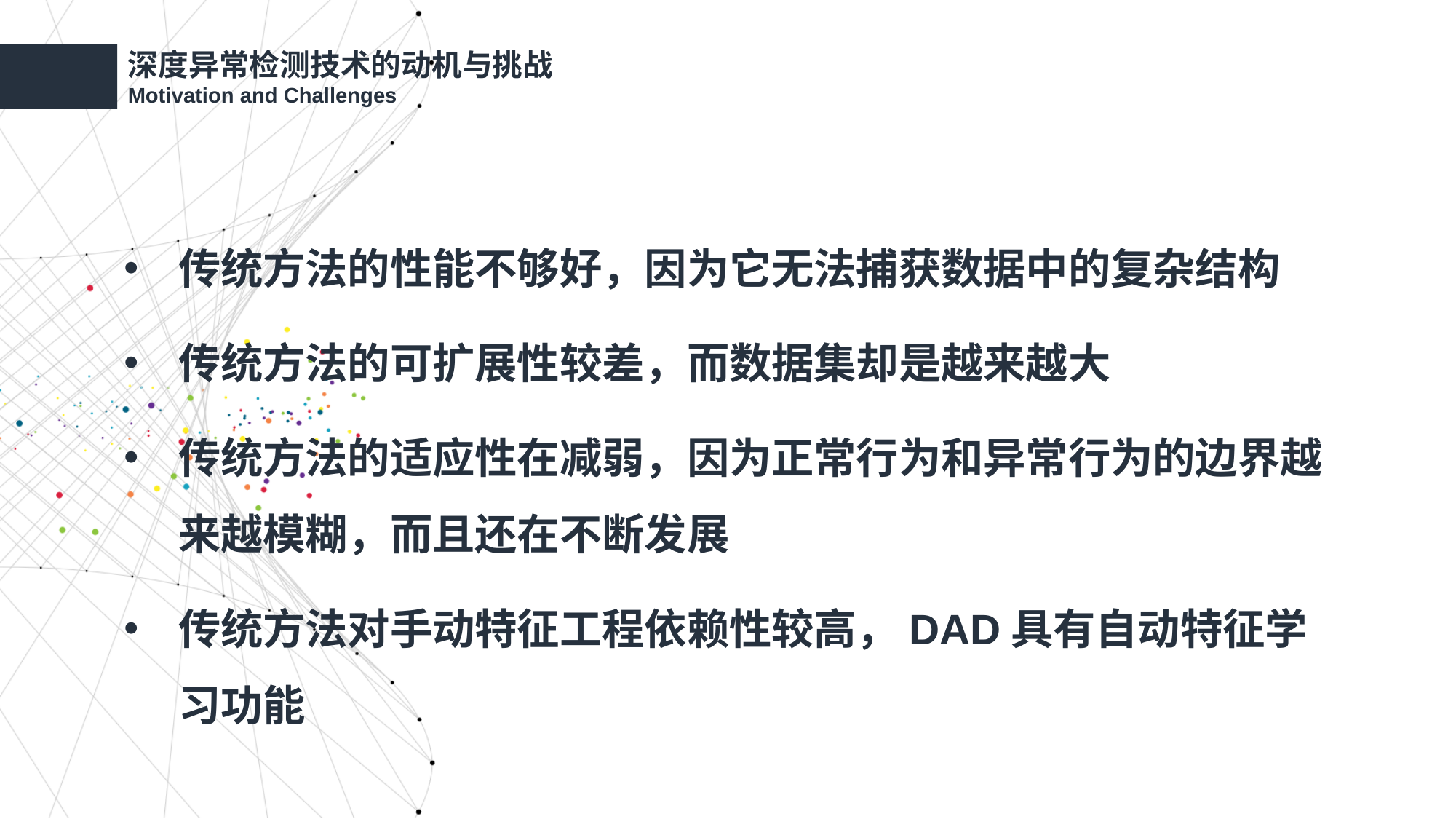

深度异常检测技术的动机与挑战
Motivation and Challenges

传统方法的性能不够好，因为它无法捕获数据中的复杂结构
传统方法的可扩展性较差，而数据集却是越来越大
传统方法的适应性在减弱，因为正常行为和异常行为的边界越来越模糊，而且还在不断发展
传统方法对手动特征工程依赖性较高，DAD具有自动特征学习功能